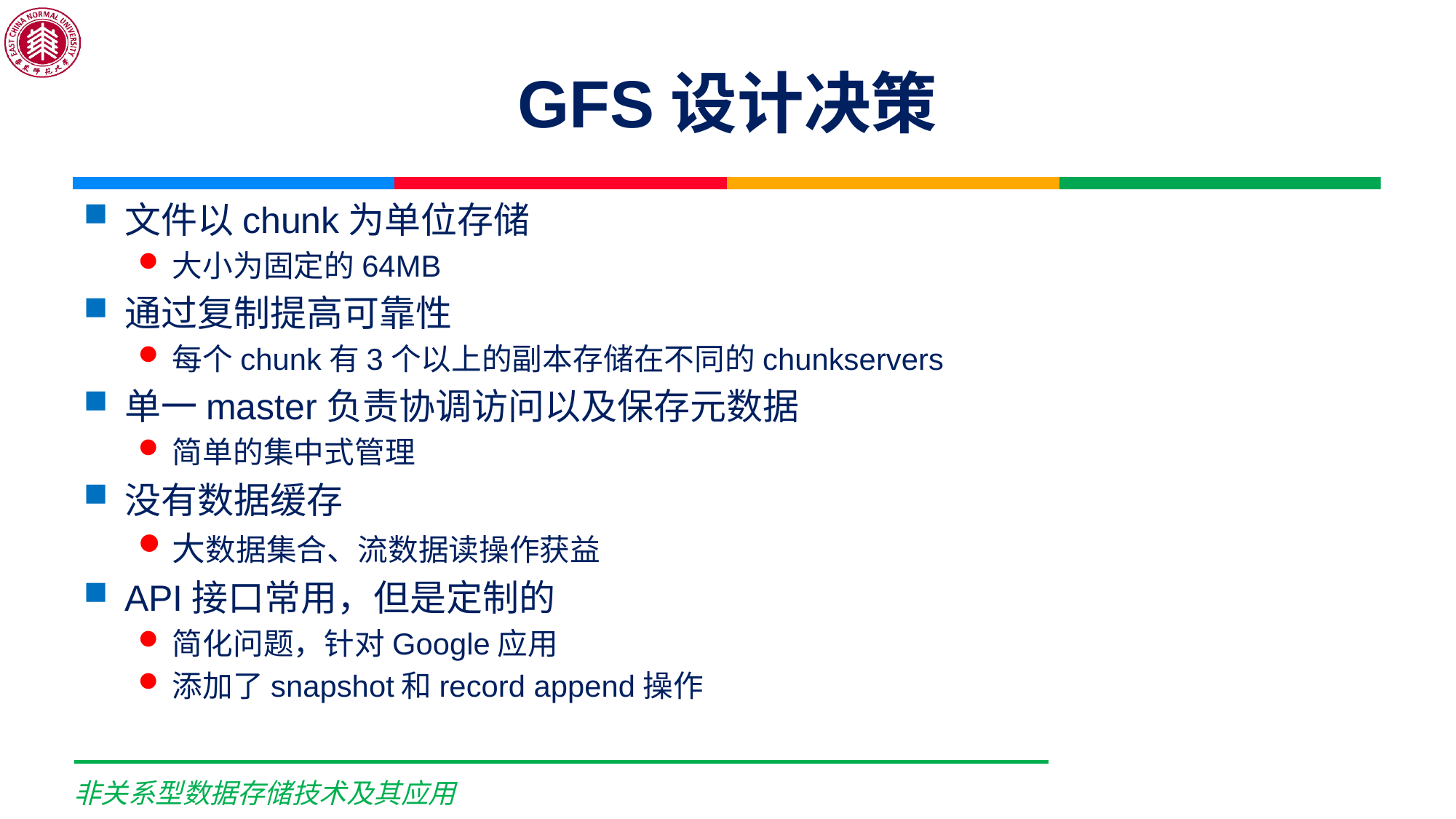

# GFS设计决策
文件以chunk为单位存储
大小为固定的64MB
通过复制提高可靠性
每个chunk有3个以上的副本存储在不同的chunkservers
单一master负责协调访问以及保存元数据
简单的集中式管理
没有数据缓存
大数据集合、流数据读操作获益
API接口常用，但是定制的
简化问题，针对Google应用
添加了snapshot和record append操作